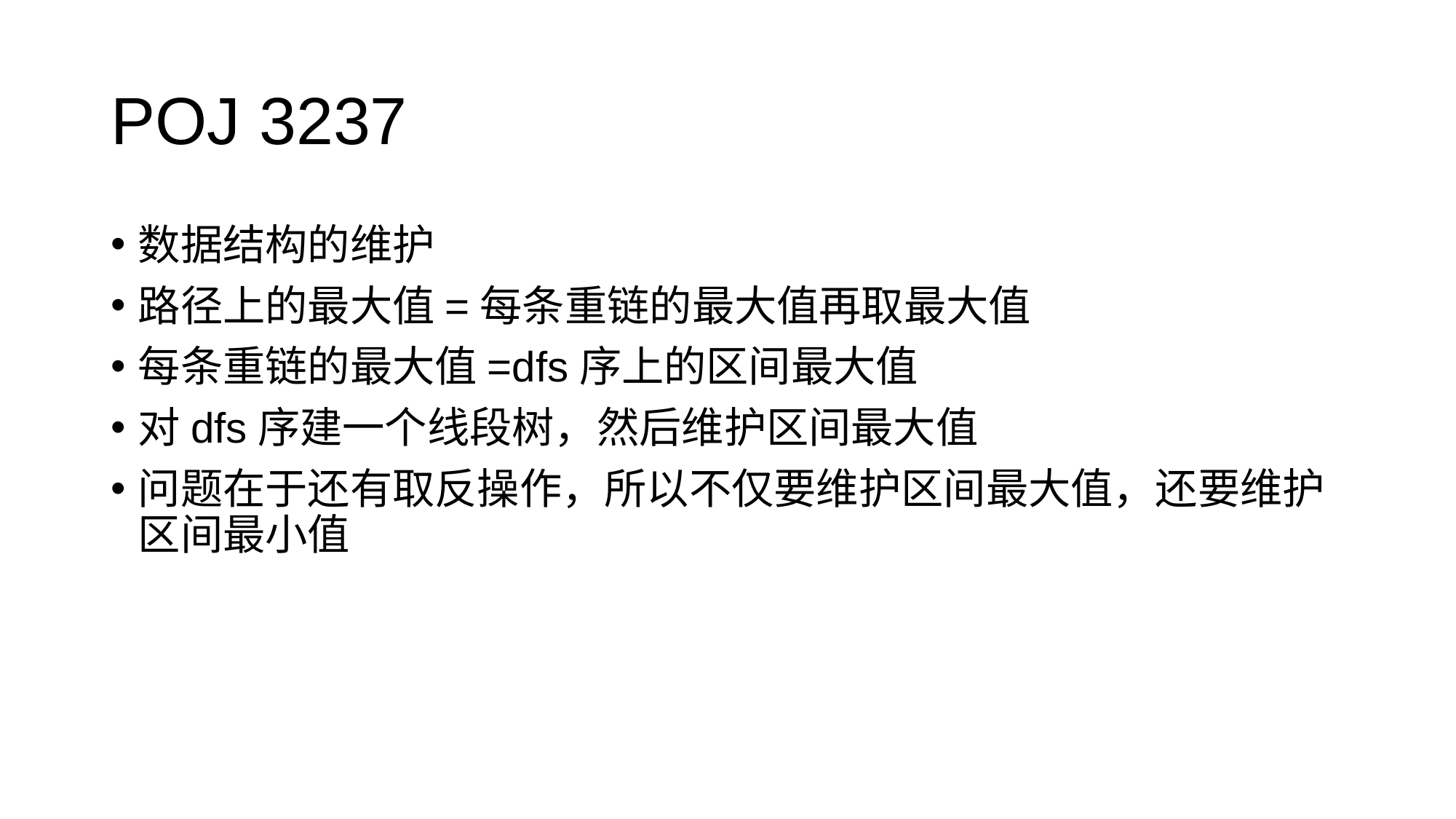

# POJ 3237
数据结构的维护
路径上的最大值=每条重链的最大值再取最大值
每条重链的最大值=dfs序上的区间最大值
对dfs序建一个线段树，然后维护区间最大值
问题在于还有取反操作，所以不仅要维护区间最大值，还要维护区间最小值